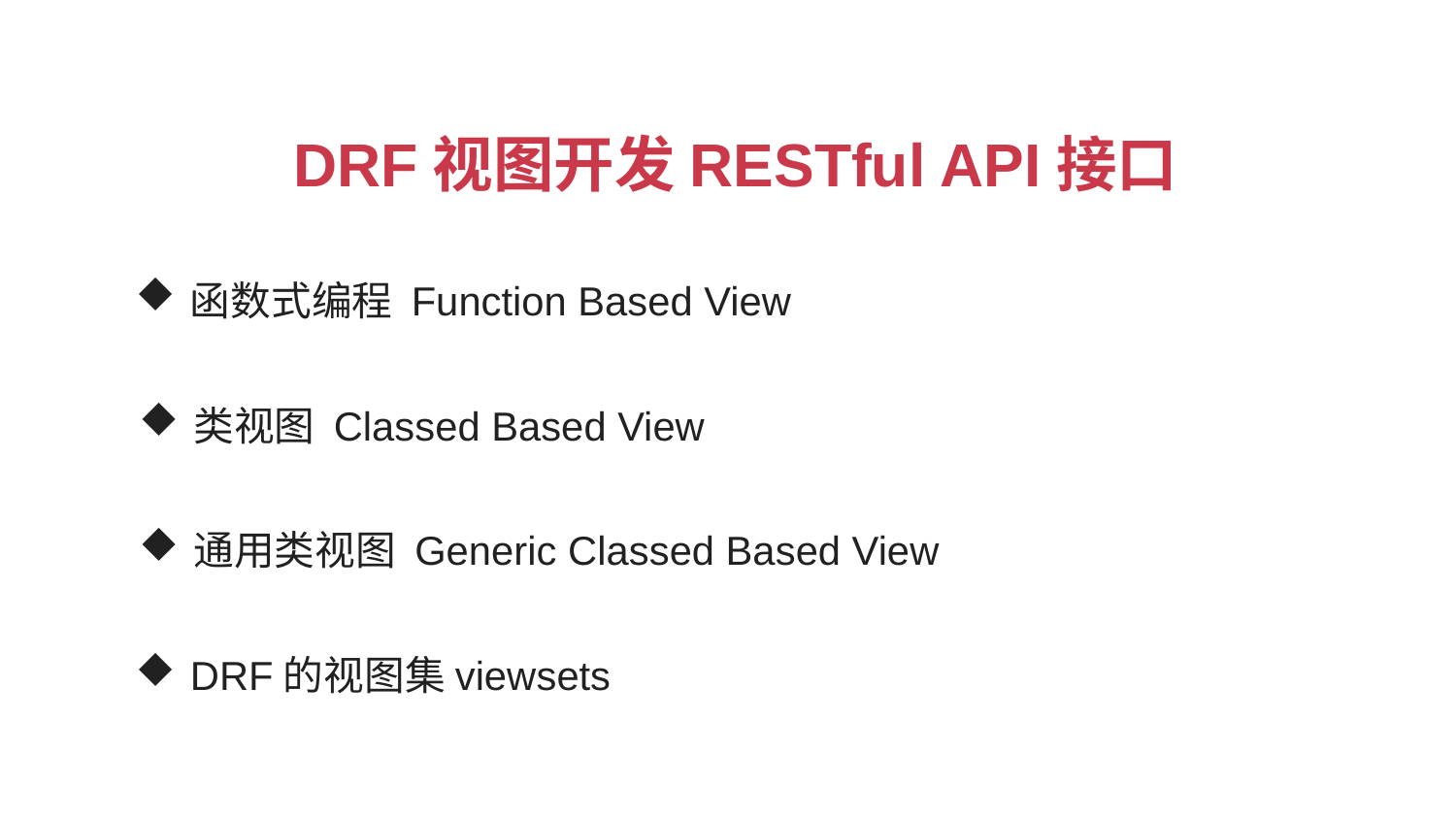

DRF视图开发RESTful API接口
函数式编程 Function Based View
类视图 Classed Based View
通用类视图 Generic Classed Based View
DRF的视图集viewsets